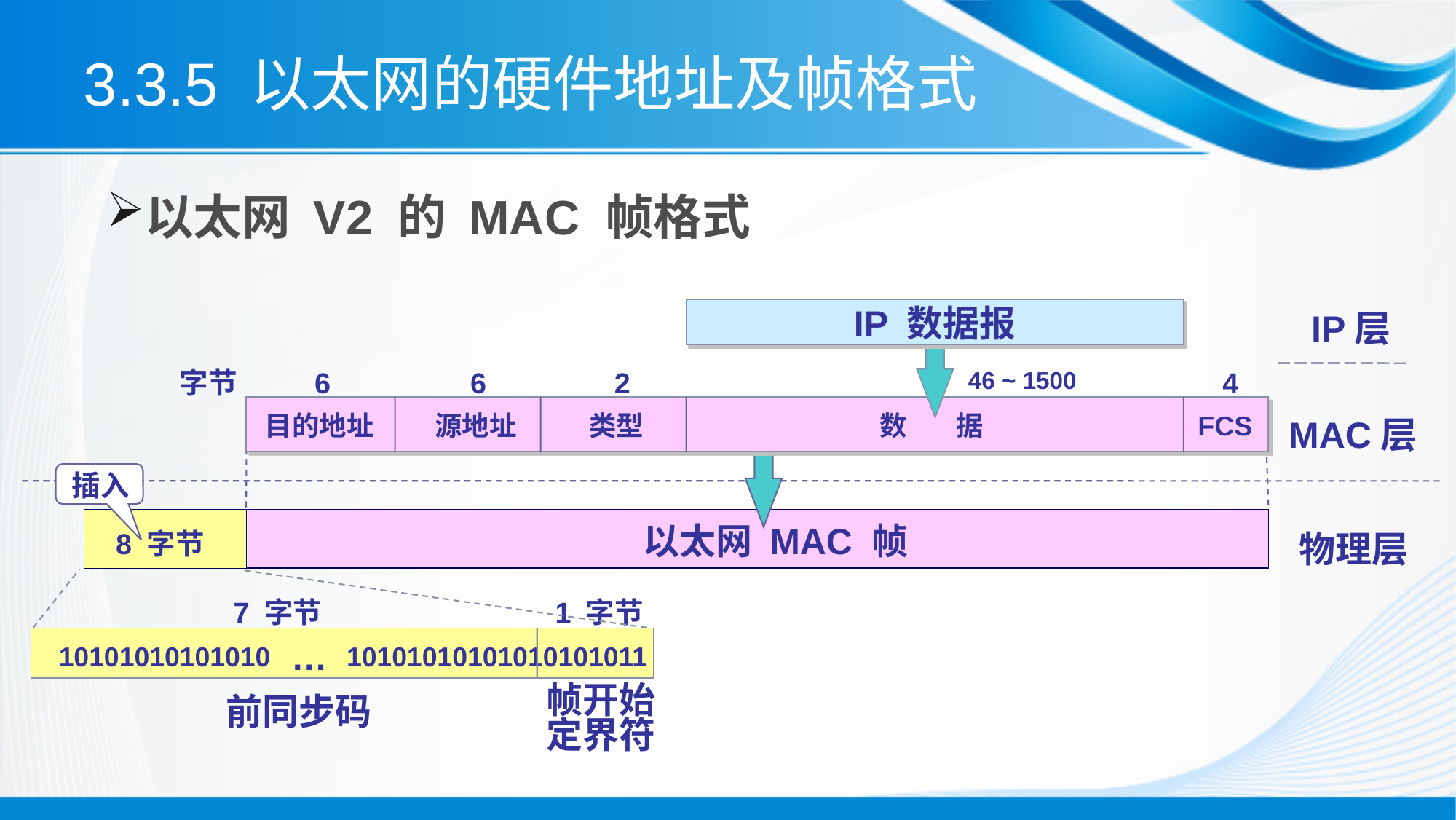

# 3.3.5 以太网的硬件地址及帧格式
以太网 V2 的 MAC 帧格式
IP 数据报

IP层
字节
6
6
2
4
46 ~ 1500

目的地址
源地址
类型
数        据
FCS
MAC层

插入

以太网 MAC 帧
物理层
8 字节

7 字节
1 字节
…

10101010101010          10101010101010101011
帧开始
定界符
前同步码